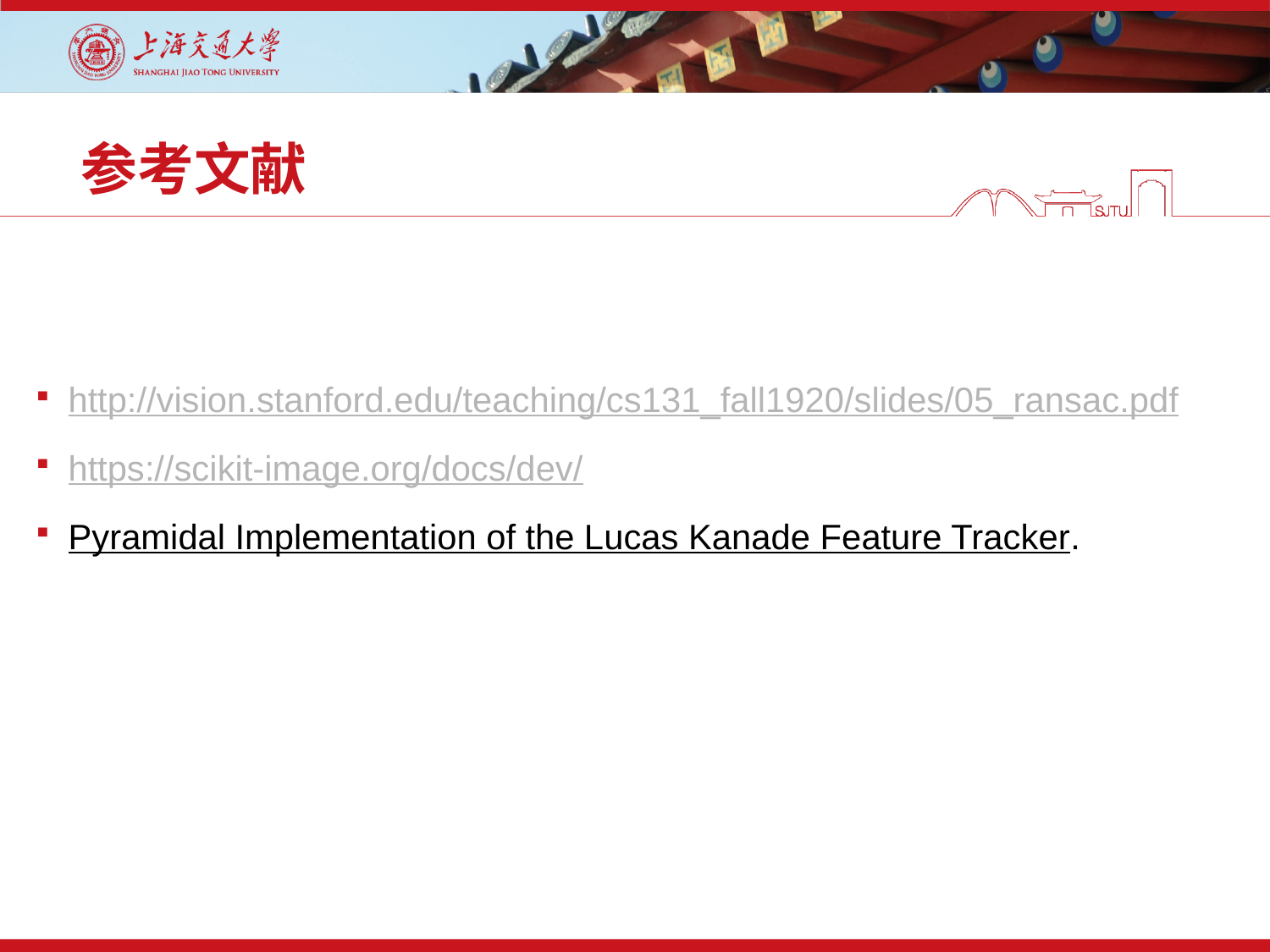

# 参考文献

http://vision.stanford.edu/teaching/cs131_fall1920/slides/05_ransac.pdf
https://scikit-image.org/docs/dev/
Pyramidal Implementation of the Lucas Kanade Feature Tracker.